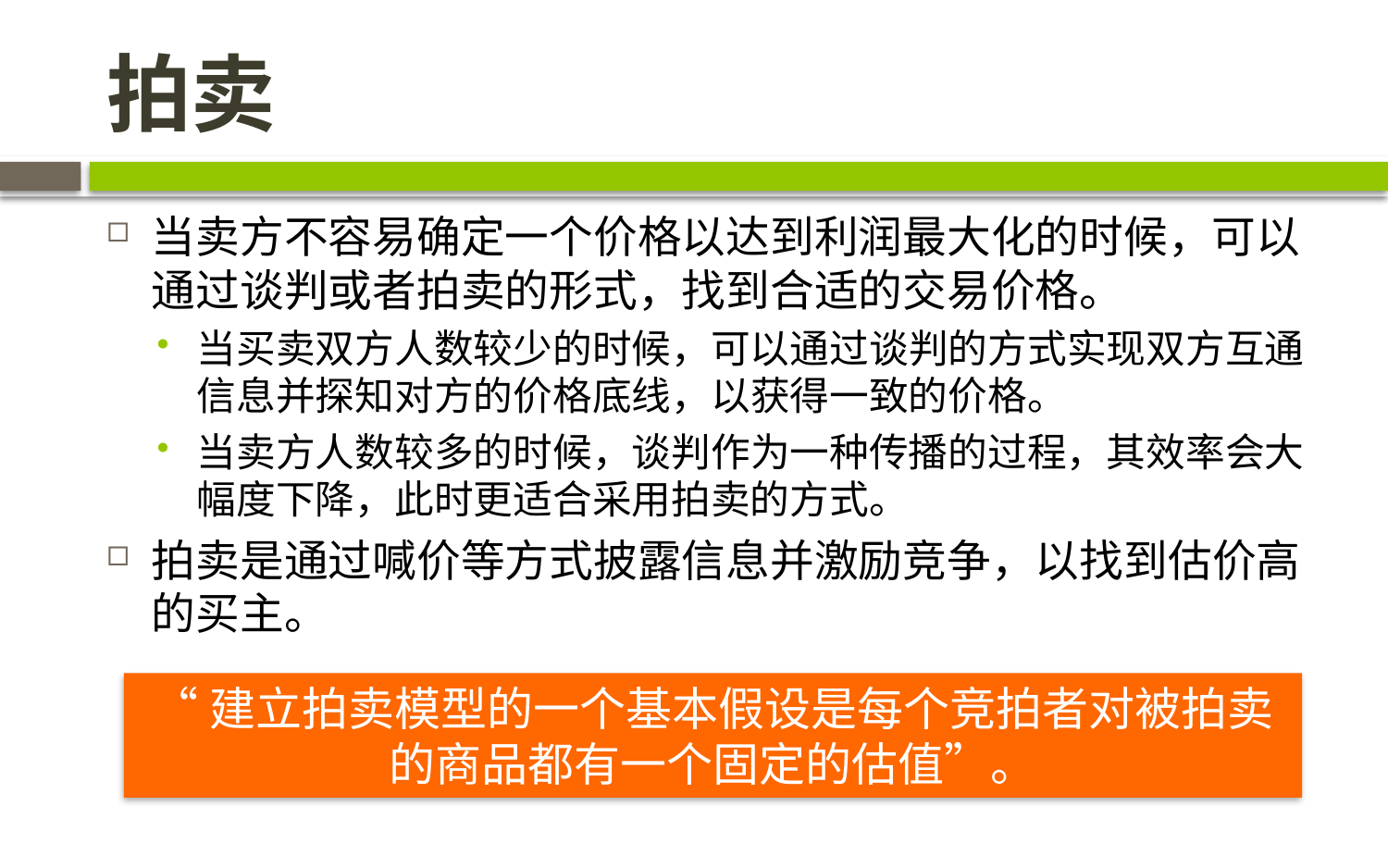

# 拍卖
当卖方不容易确定一个价格以达到利润最大化的时候，可以通过谈判或者拍卖的形式，找到合适的交易价格。
当买卖双方人数较少的时候，可以通过谈判的方式实现双方互通信息并探知对方的价格底线，以获得一致的价格。
当卖方人数较多的时候，谈判作为一种传播的过程，其效率会大幅度下降，此时更适合采用拍卖的方式。
拍卖是通过喊价等方式披露信息并激励竞争，以找到估价高的买主。

“建立拍卖模型的一个基本假设是每个竞拍者对被拍卖的商品都有一个固定的估值”。